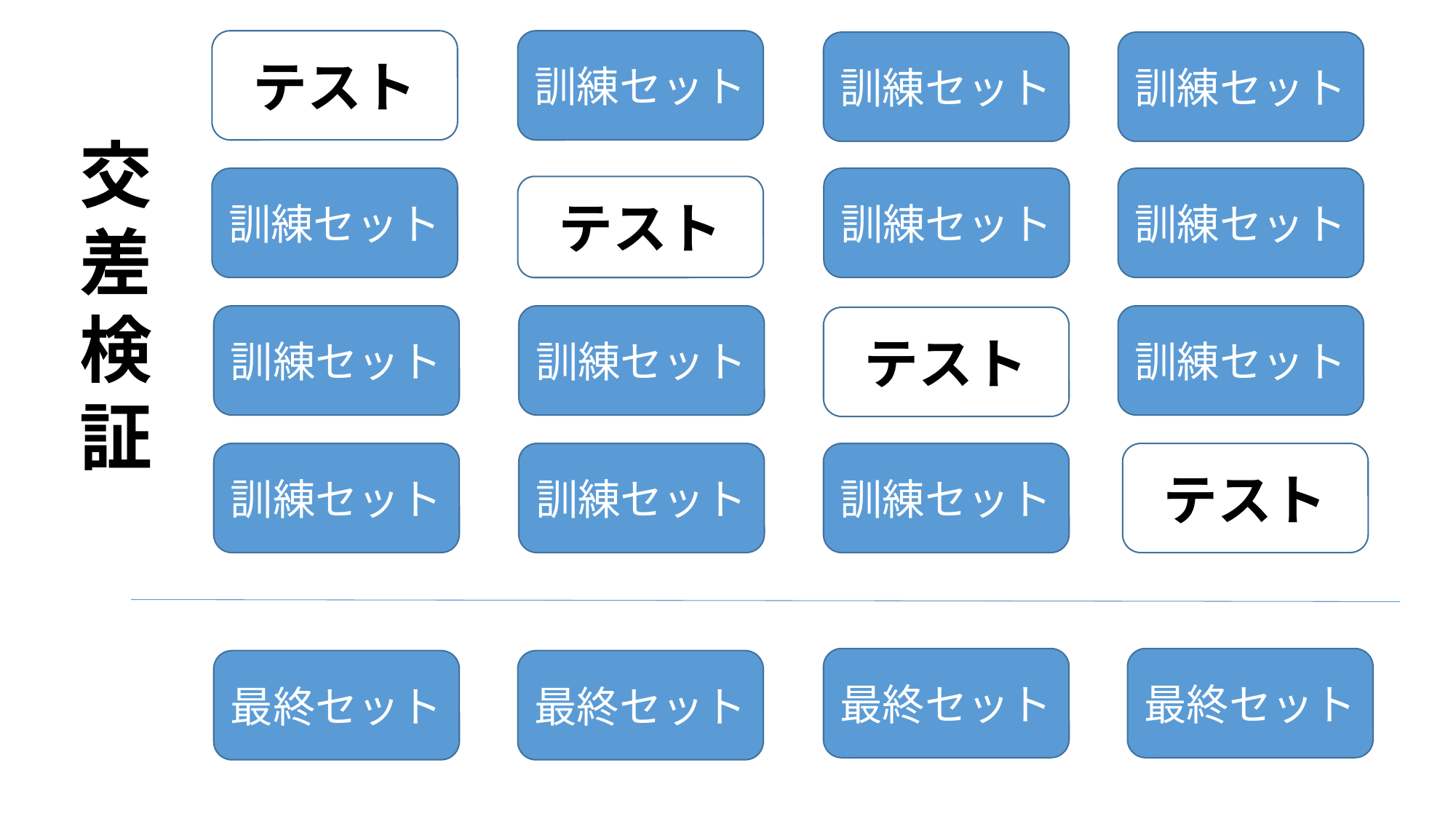

テスト
訓練セット
訓練セット
訓練セット
交差検証
訓練セット
訓練セット
訓練セット
テスト
訓練セット
訓練セット
訓練セット
テスト
訓練セット
訓練セット
訓練セット
テスト
最終セット
最終セット
最終セット
最終セット